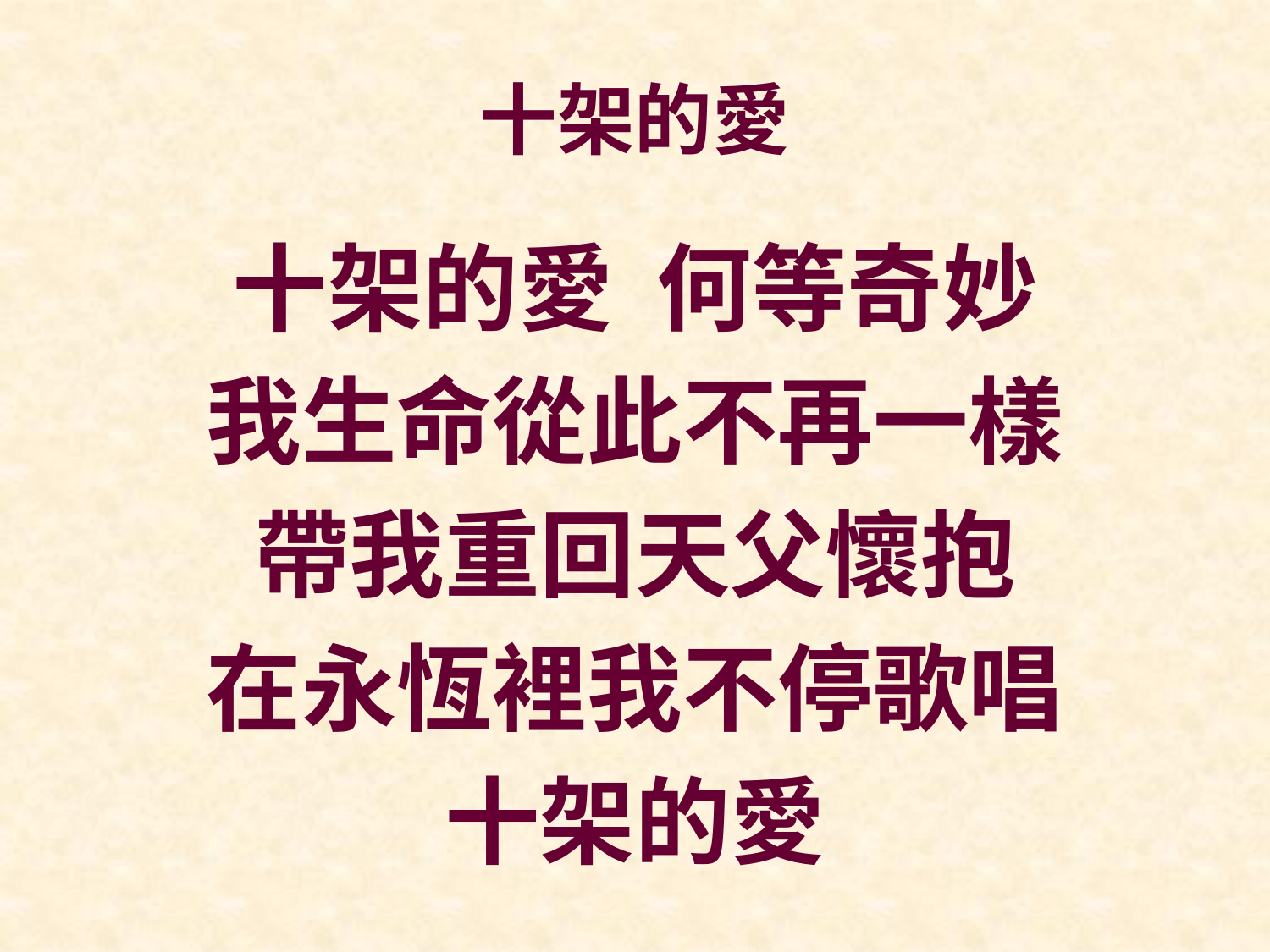

# 十架的愛
十架的愛  何等奇妙
我生命從此不再一樣
帶我重回天父懷抱
在永恆裡我不停歌唱
十架的愛